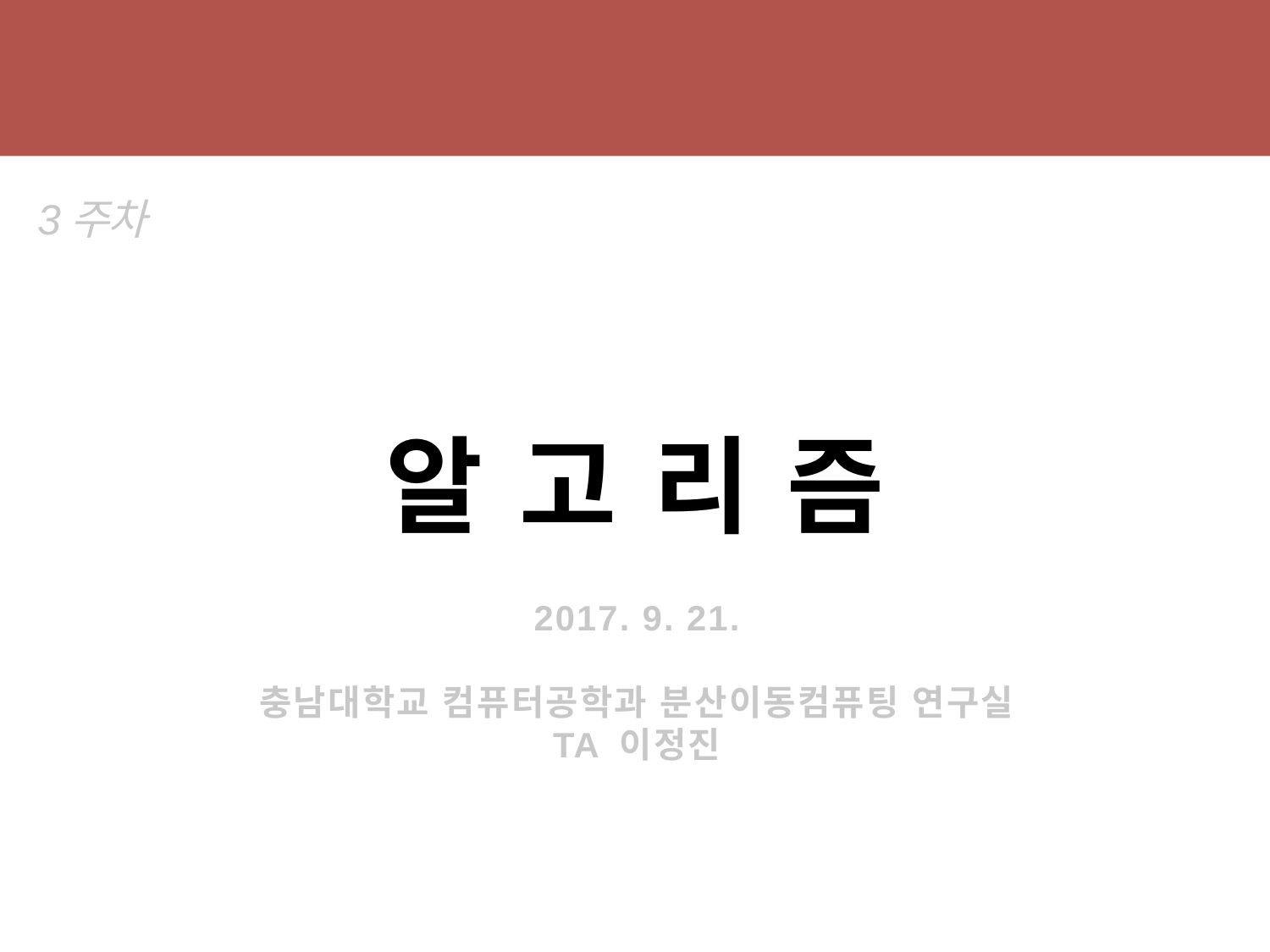

알 고 리 즘
3주차
2017. 9. 21.

충남대학교 컴퓨터공학과 분산이동컴퓨팅 연구실
TA 이정진